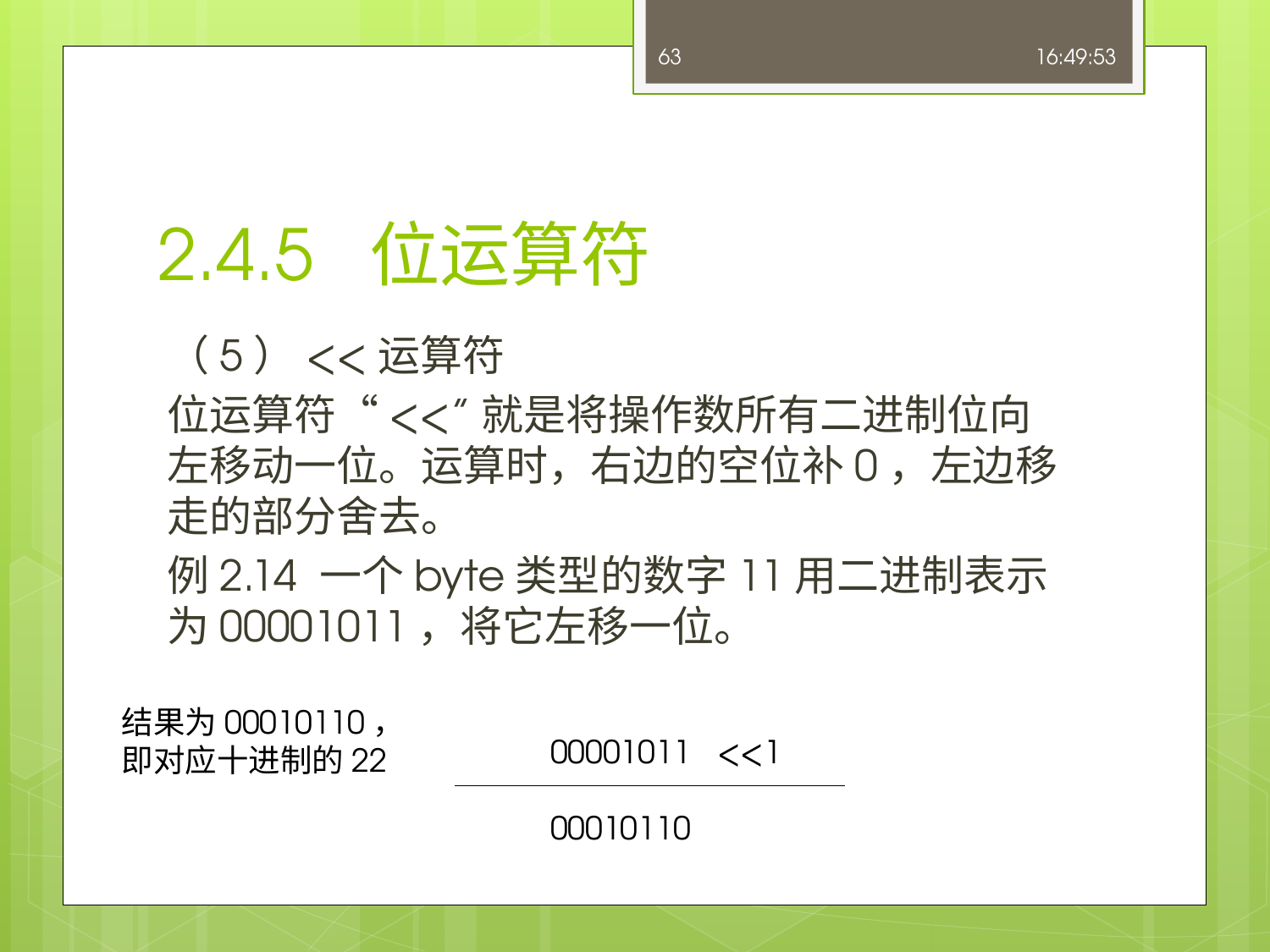

63
16:49:53
# 2.4.5  位运算符
（5）<<运算符
位运算符“<<”就是将操作数所有二进制位向左移动一位。运算时，右边的空位补0，左边移走的部分舍去。
例2.14 一个byte类型的数字11用二进制表示为00001011，将它左移一位。

结果为00010110，
即对应十进制的22
00001011   <<1

00010110